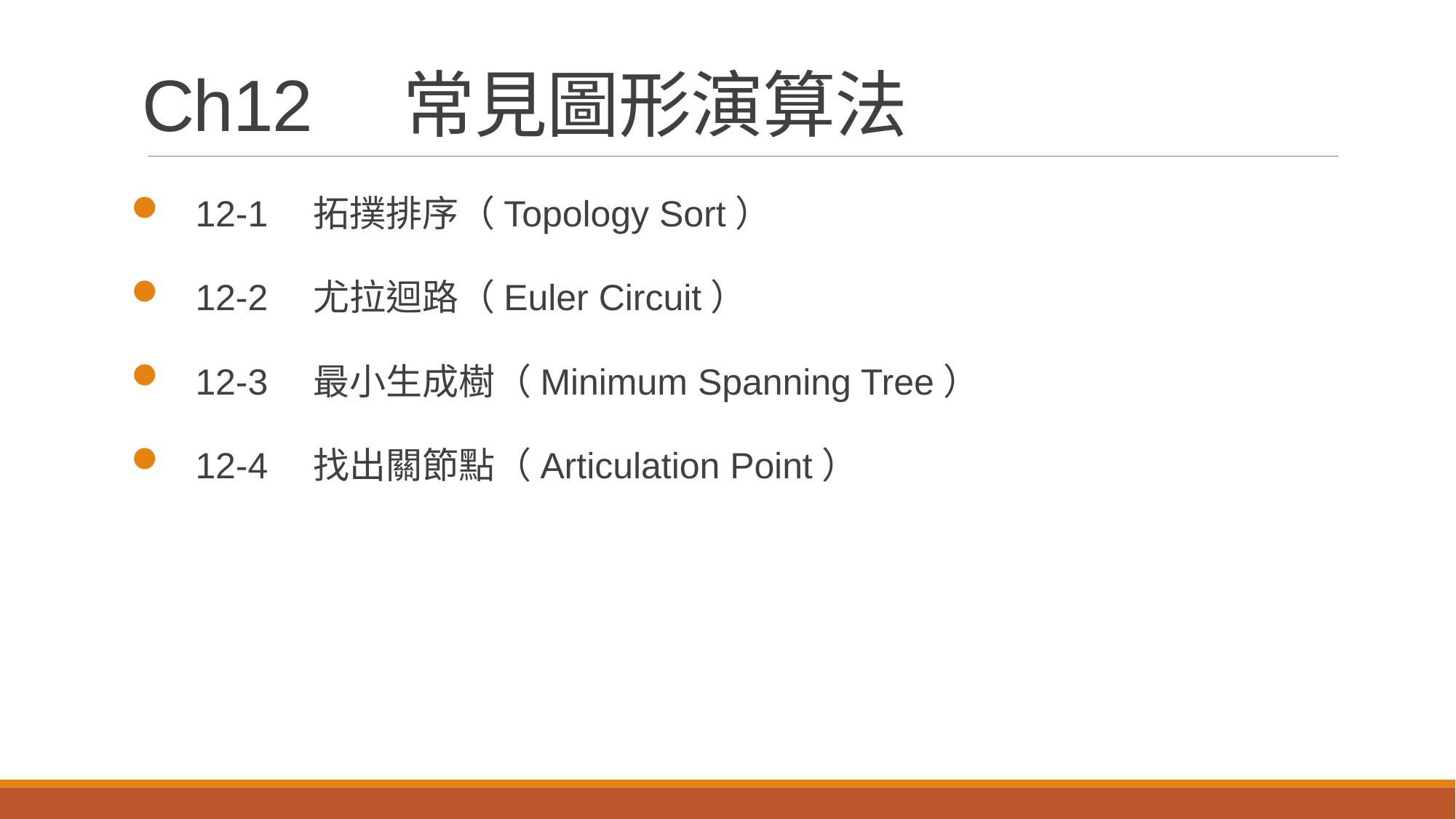

# Ch12　常見圖形演算法
12-1　拓撲排序（Topology Sort）
12-2　尤拉迴路（Euler Circuit）
12-3　最小生成樹（Minimum Spanning Tree）
12-4　找出關節點（Articulation Point）